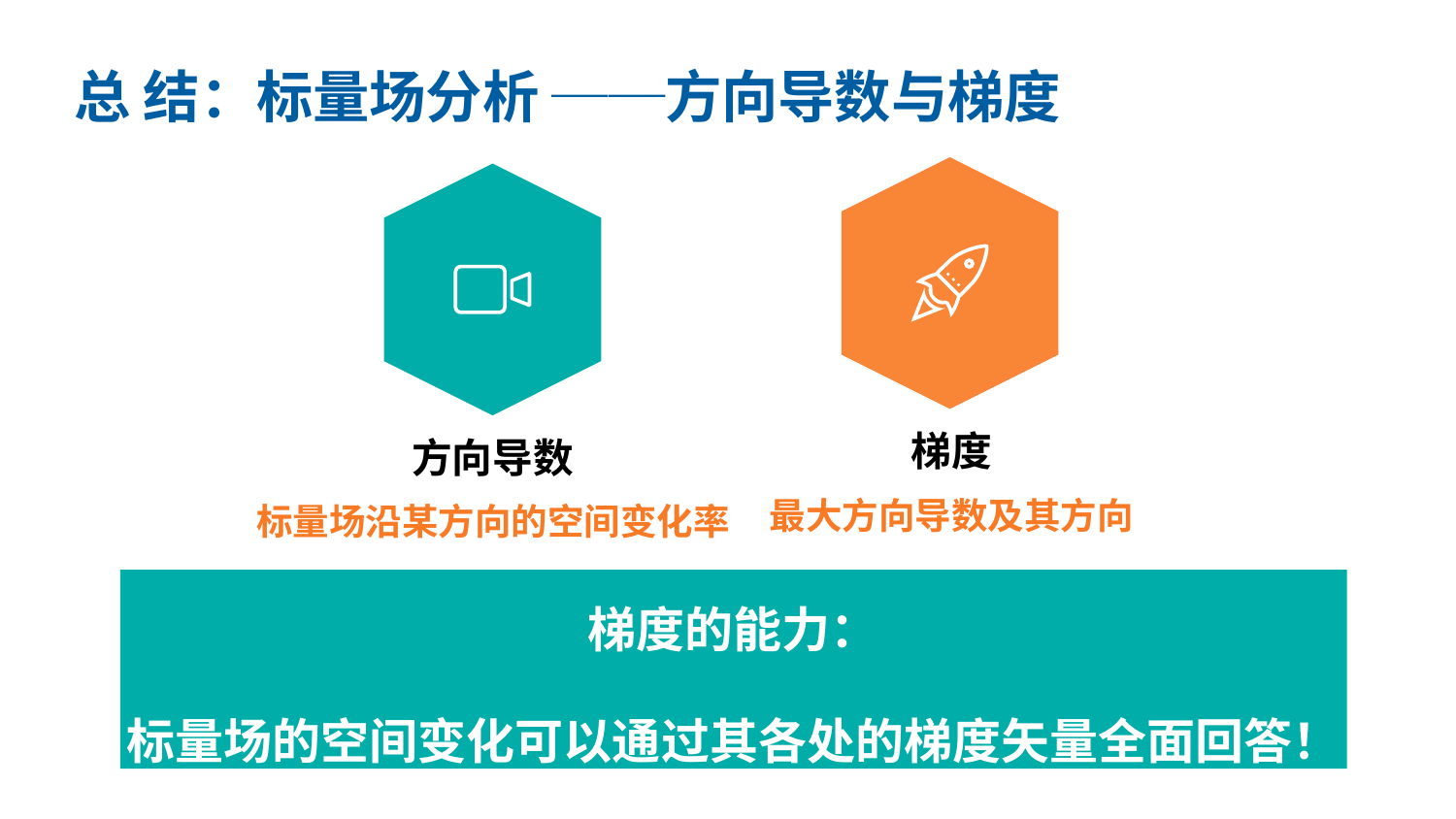

总 结：标量场分析 ──方向导数与梯度

梯度
方向导数
标量场沿某方向的空间变化率
最大方向导数及其方向
梯度的能力：
标量场的空间变化可以通过其各处的梯度矢量全面回答！